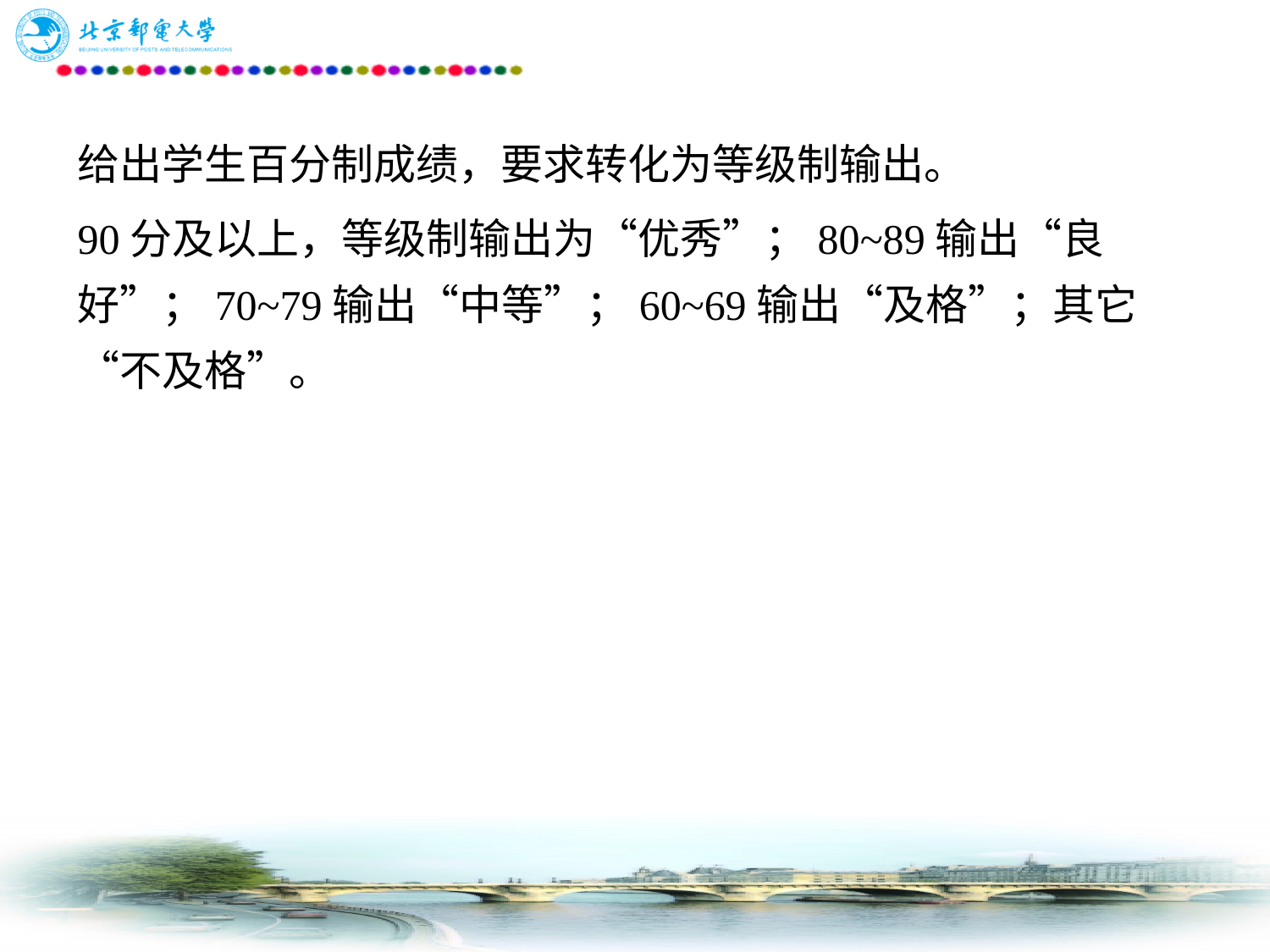

给出学生百分制成绩，要求转化为等级制输出。
90分及以上，等级制输出为“优秀”；80~89输出“良好”；70~79输出“中等”；60~69输出“及格”；其它“不及格”。